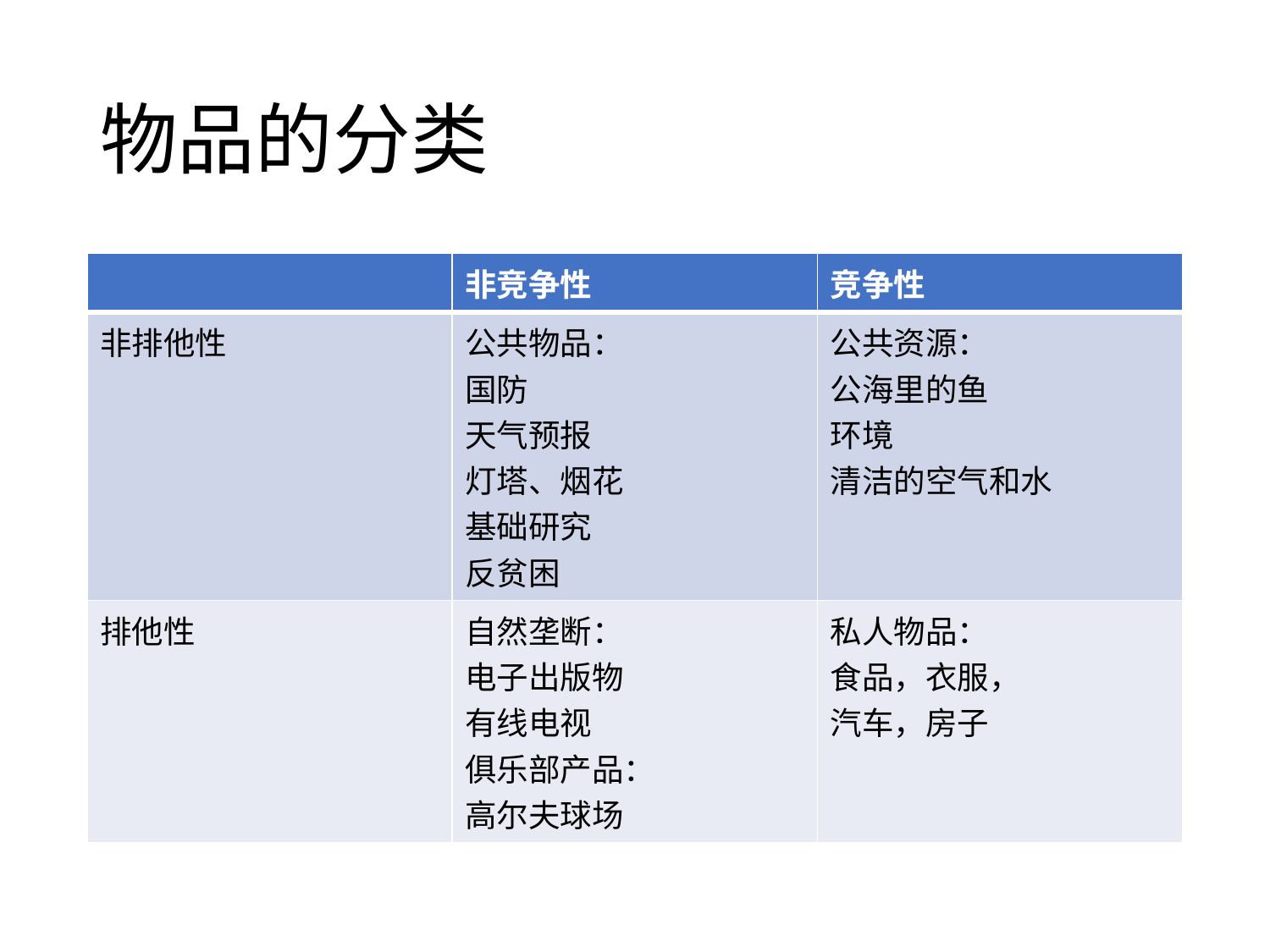

# 物品的分类
|  | 非竞争性 | 竞争性 |
| --- | --- | --- |
| 非排他性 | 公共物品： 国防 天气预报 灯塔、烟花 基础研究 反贫困 | 公共资源： 公海里的鱼 环境 清洁的空气和水 |
| 排他性 | 自然垄断： 电子出版物 有线电视 俱乐部产品： 高尔夫球场 | 私人物品： 食品，衣服， 汽车，房子 |